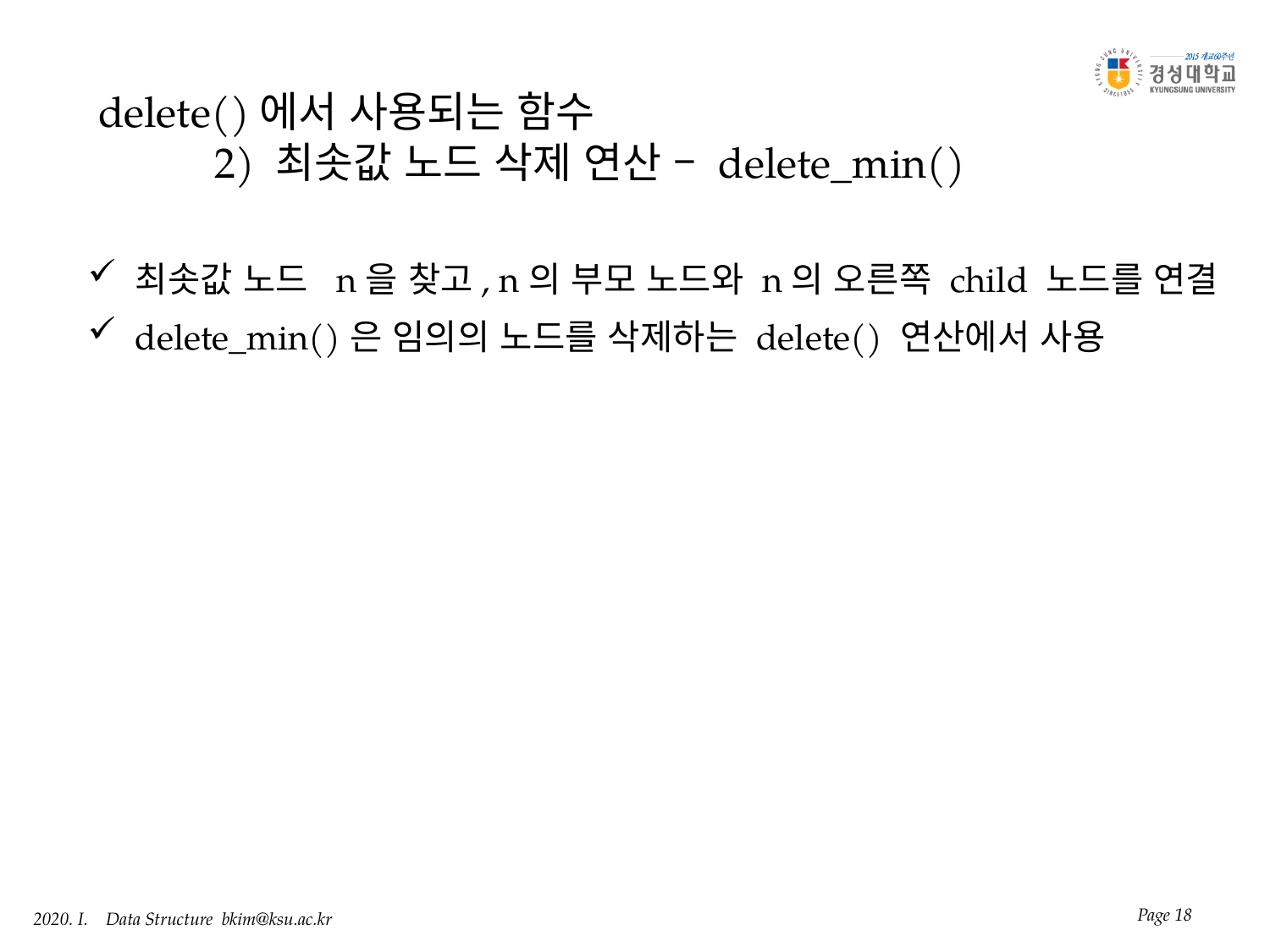

# delete()에서 사용되는 함수 2) 최솟값 노드 삭제 연산 – delete_min()
최솟값 노드  n을 찾고, n의 부모 노드와 n의 오른쪽 child 노드를 연결
delete_min()은 임의의 노드를 삭제하는 delete() 연산에서 사용
Page 18